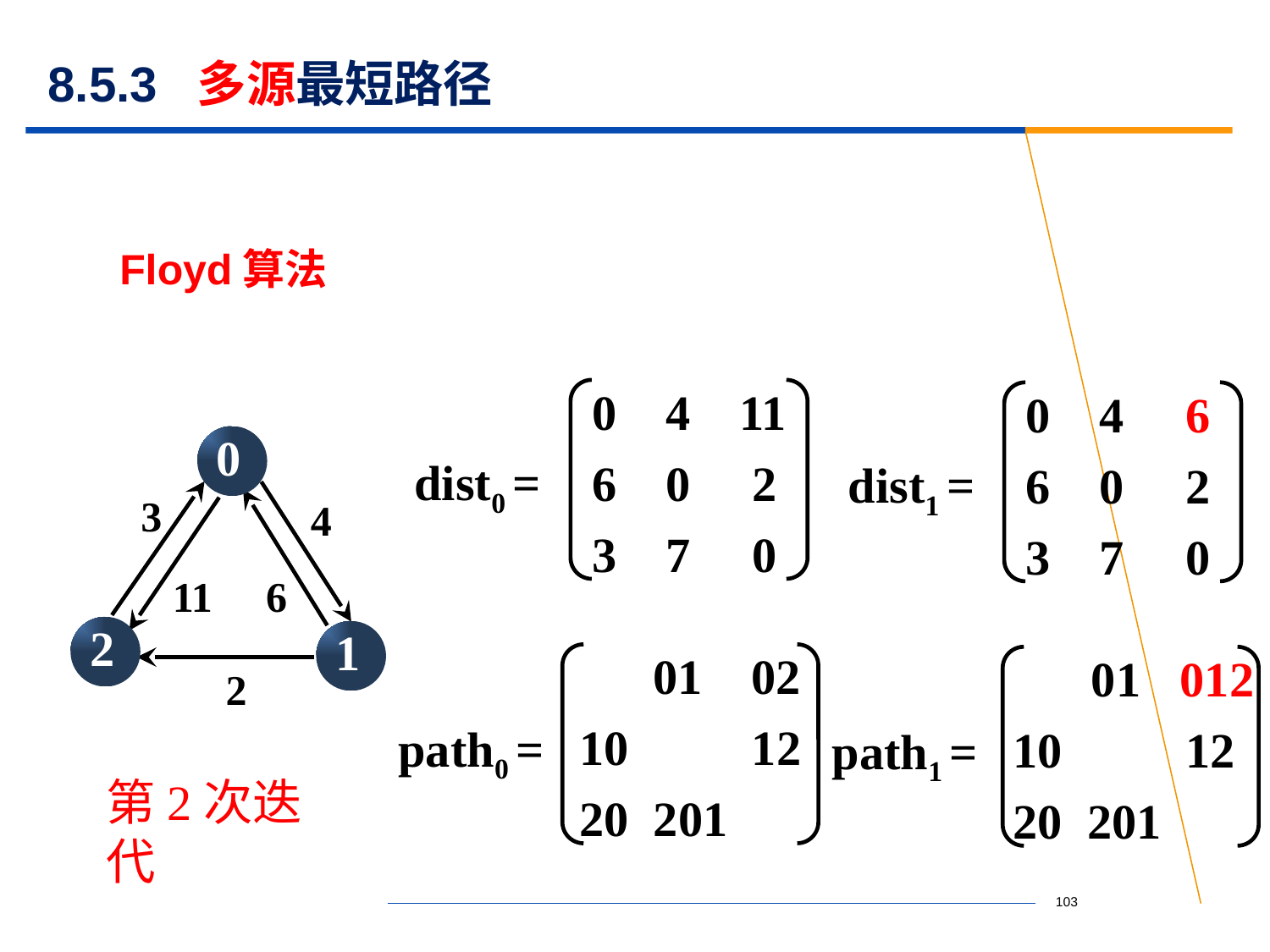

# 8.5.3  多源最短路径
Floyd算法
0    4    11
6    0     2
3    7     0
0    4     6
6    0     2
3    7     0

0

dist0 =
dist1 =

3
4

11
6
2

1

      01    02
10          12
20  201
      01   012
10          12
20  201

2
path0 =
path1 =
第2次迭代